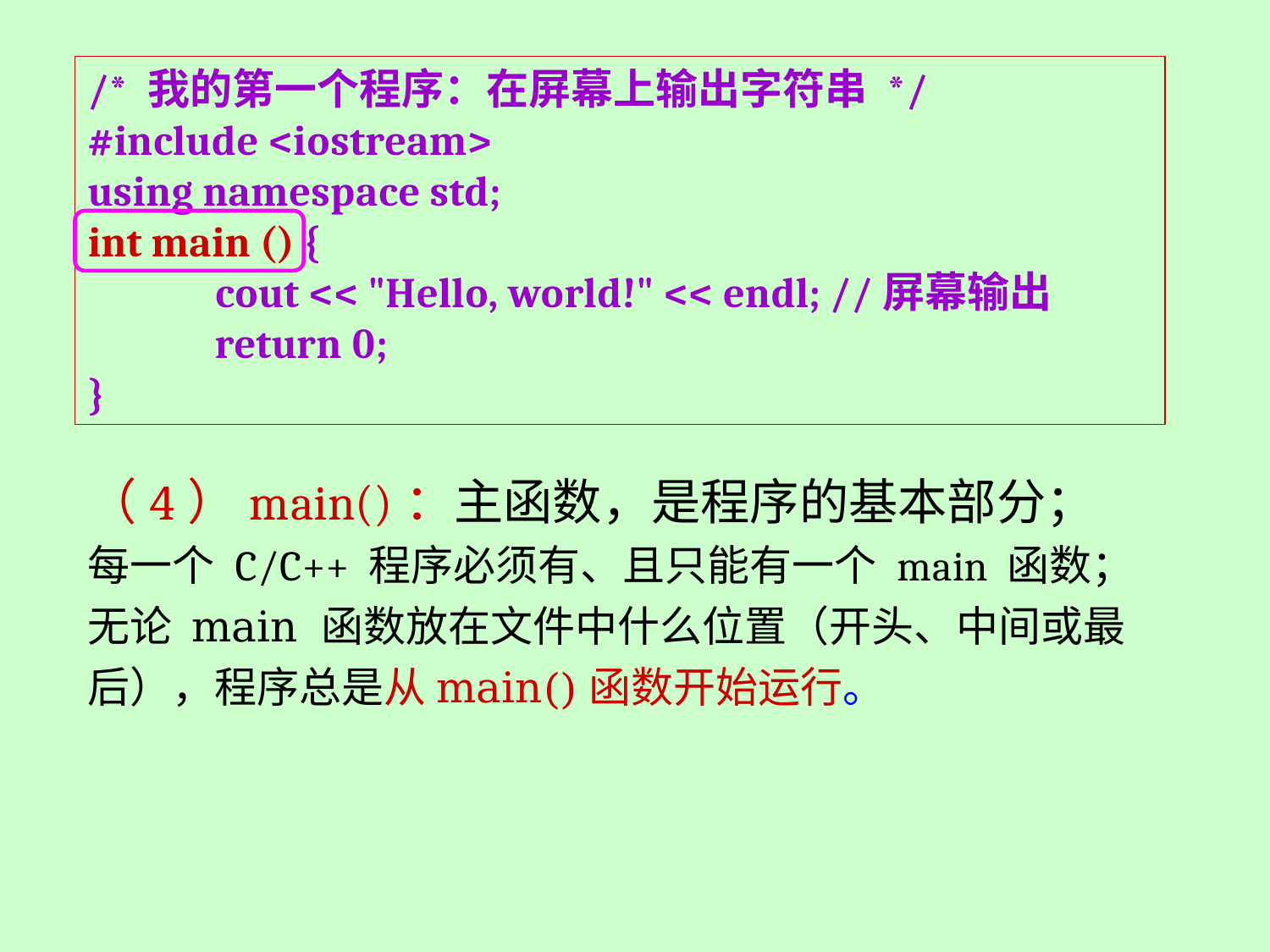

/* 我的第一个程序：在屏幕上输出字符串 */
#include <iostream>
using namespace std;
int main () {
	cout << "Hello, world!" << endl; //屏幕输出
	return 0;
}

（4）main()：主函数，是程序的基本部分；
每一个 C/C++ 程序必须有、且只能有一个 main 函数；
无论 main 函数放在文件中什么位置（开头、中间或最后），程序总是从main()函数开始运行。
44